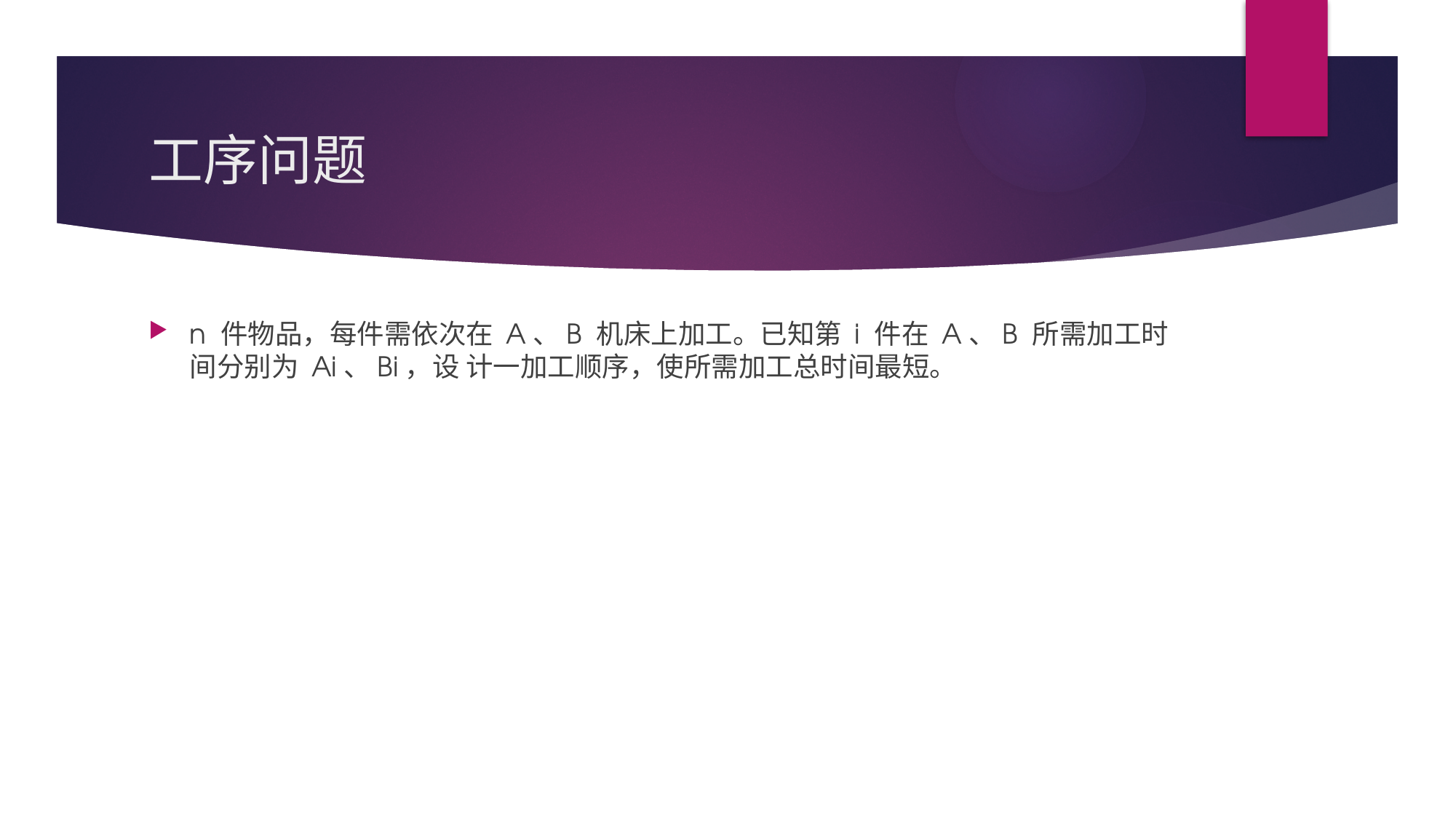

# 工序问题
n 件物品，每件需依次在 A、B 机床上加工。已知第 i 件在 A、B 所需加工时间分别为 Ai、Bi，设 计一加工顺序，使所需加工总时间最短。